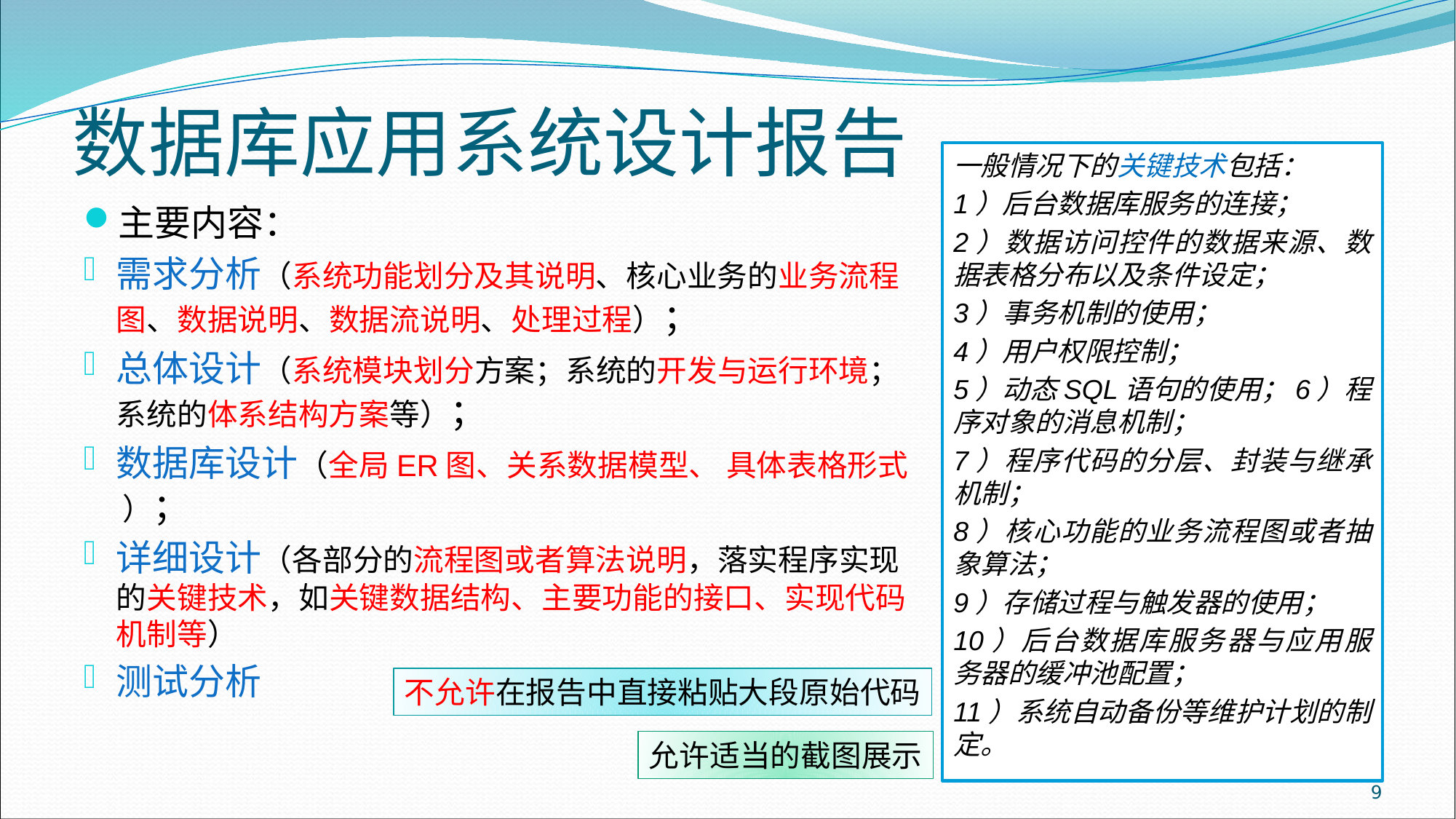

# 数据库应用系统设计报告
一般情况下的关键技术包括：
1）后台数据库服务的连接；
2）数据访问控件的数据来源、数据表格分布以及条件设定；
3）事务机制的使用；
4）用户权限控制；
5）动态SQL语句的使用；6）程序对象的消息机制；
7）程序代码的分层、封装与继承机制；
8）核心功能的业务流程图或者抽象算法；
9）存储过程与触发器的使用；
10）后台数据库服务器与应用服务器的缓冲池配置；
11）系统自动备份等维护计划的制定。
主要内容：
需求分析（系统功能划分及其说明、核心业务的业务流程图、数据说明、数据流说明、处理过程）；
总体设计（系统模块划分方案；系统的开发与运行环境；系统的体系结构方案等）；
数据库设计（全局ER图、关系数据模型、 具体表格形式 ）；
详细设计（各部分的流程图或者算法说明，落实程序实现的关键技术，如关键数据结构、主要功能的接口、实现代码机制等）
测试分析

不允许在报告中直接粘贴大段原始代码
允许适当的截图展示
9